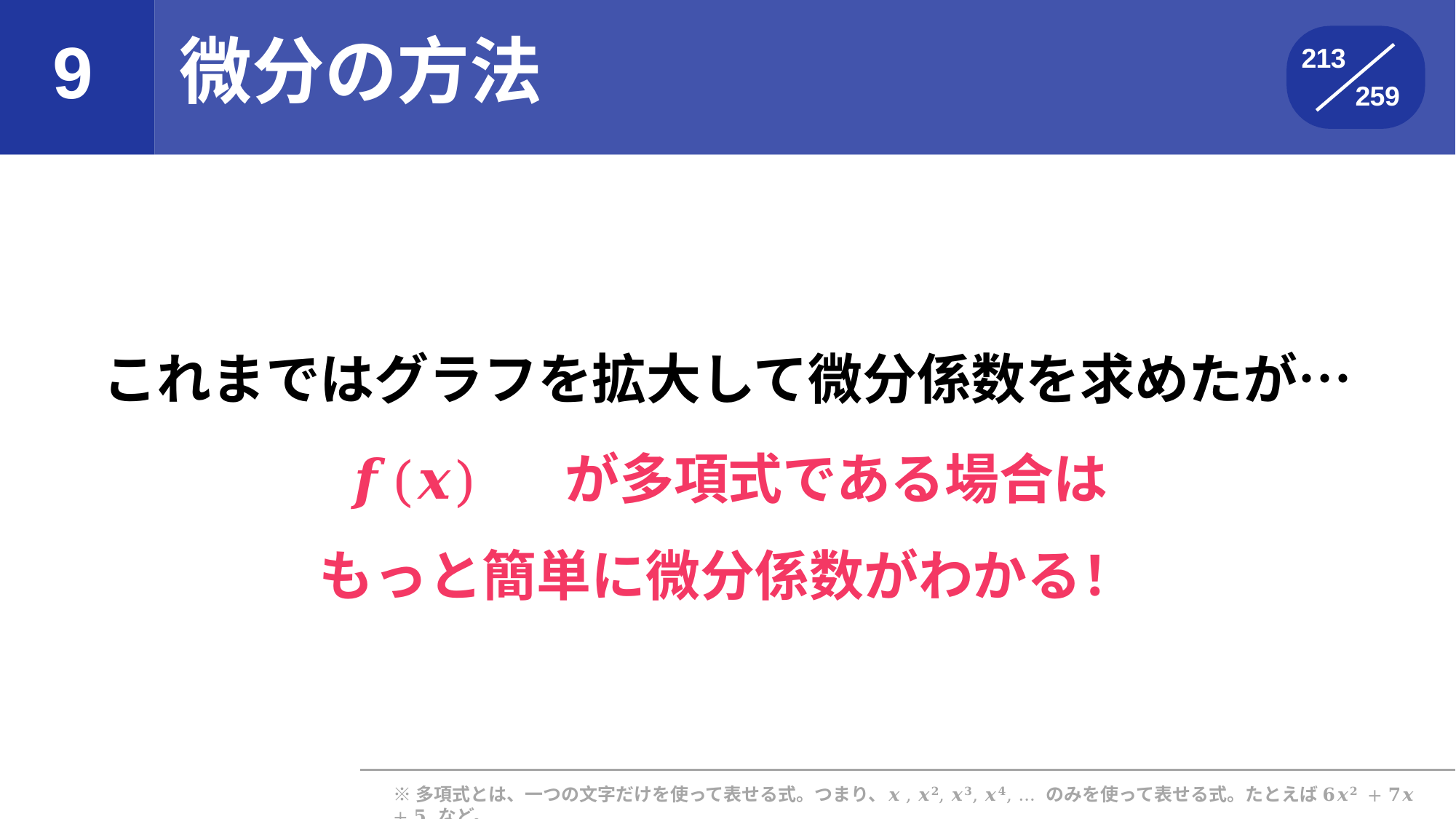

微分の方法
# 9
213
259
これまではグラフを拡大して微分係数を求めたが…
𝒇(𝒙)	が多項式である場合は
もっと簡単に微分係数がわかる！

※多項式とは、一つの文字だけを使って表せる式。つまり、𝒙, 𝒙𝟐, 𝒙𝟑, 𝒙𝟒, … のみを使って表せる式。たとえば 𝟔𝒙𝟐 + 𝟕𝒙 + 𝟓 など。